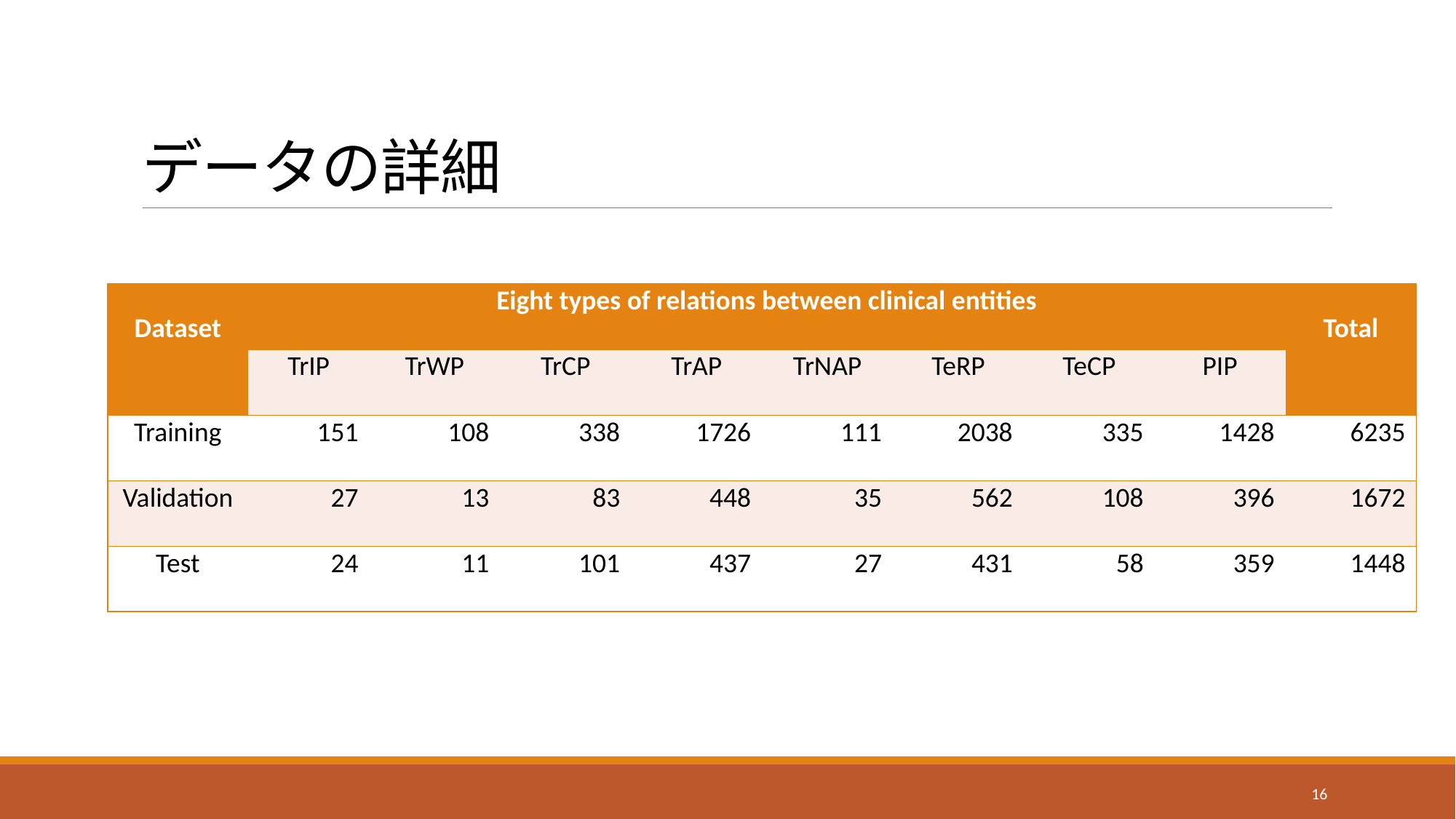

# データの詳細
| Dataset | Eight types of relations between clinical entities |  |  |  |  |  |  |  | Total |
| --- | --- | --- | --- | --- | --- | --- | --- | --- | --- |
|  | TrIP | TrWP | TrCP | TrAP | TrNAP | TeRP | TeCP | PIP |  |
| Training | 151 | 108 | 338 | 1726 | 111 | 2038 | 335 | 1428 | 6235 |
| Validation | 27 | 13 | 83 | 448 | 35 | 562 | 108 | 396 | 1672 |
| Test | 24 | 11 | 101 | 437 | 27 | 431 | 58 | 359 | 1448 |
16